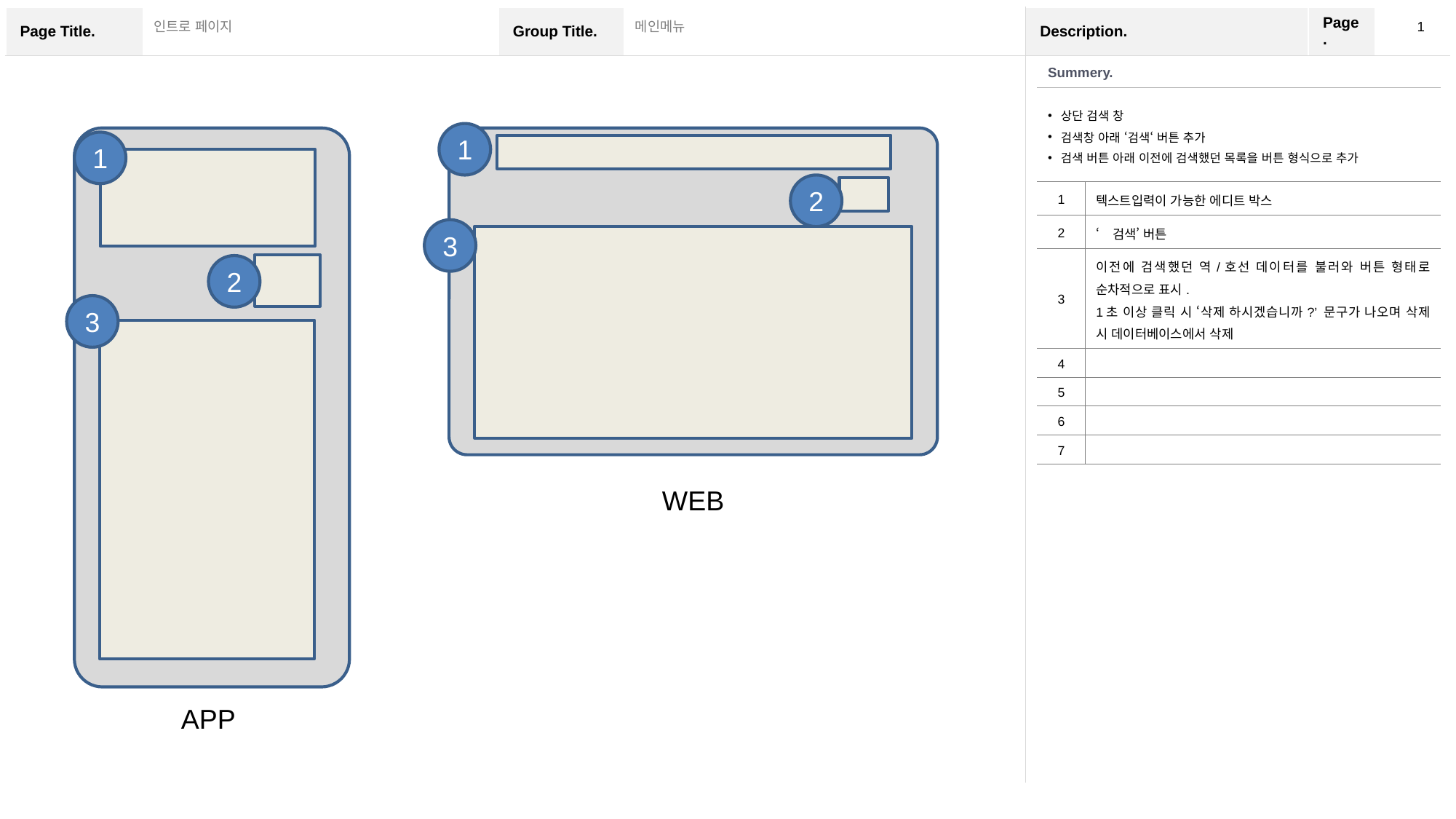

1
인트로 페이지
메인메뉴
| Summery. |  |
| --- | --- |
| 상단 검색 창 검색창 아래 ‘검색‘ 버튼 추가 검색 버튼 아래 이전에 검색했던 목록을 버튼 형식으로 추가 |  |
| 1 | 텍스트입력이 가능한 에디트 박스 |
| 2 | ‘검색’ 버튼 |
| 3 | 이전에 검색했던 역/호선 데이터를 불러와 버튼 형태로 순차적으로 표시. 1초 이상 클릭 시 ‘삭제 하시겠습니까?’ 문구가 나오며 삭제 시 데이터베이스에서 삭제 |
| 4 |  |
| 5 |  |
| 6 |  |
| 7 |  |
1

1

2

3

2
3

WEB
APP